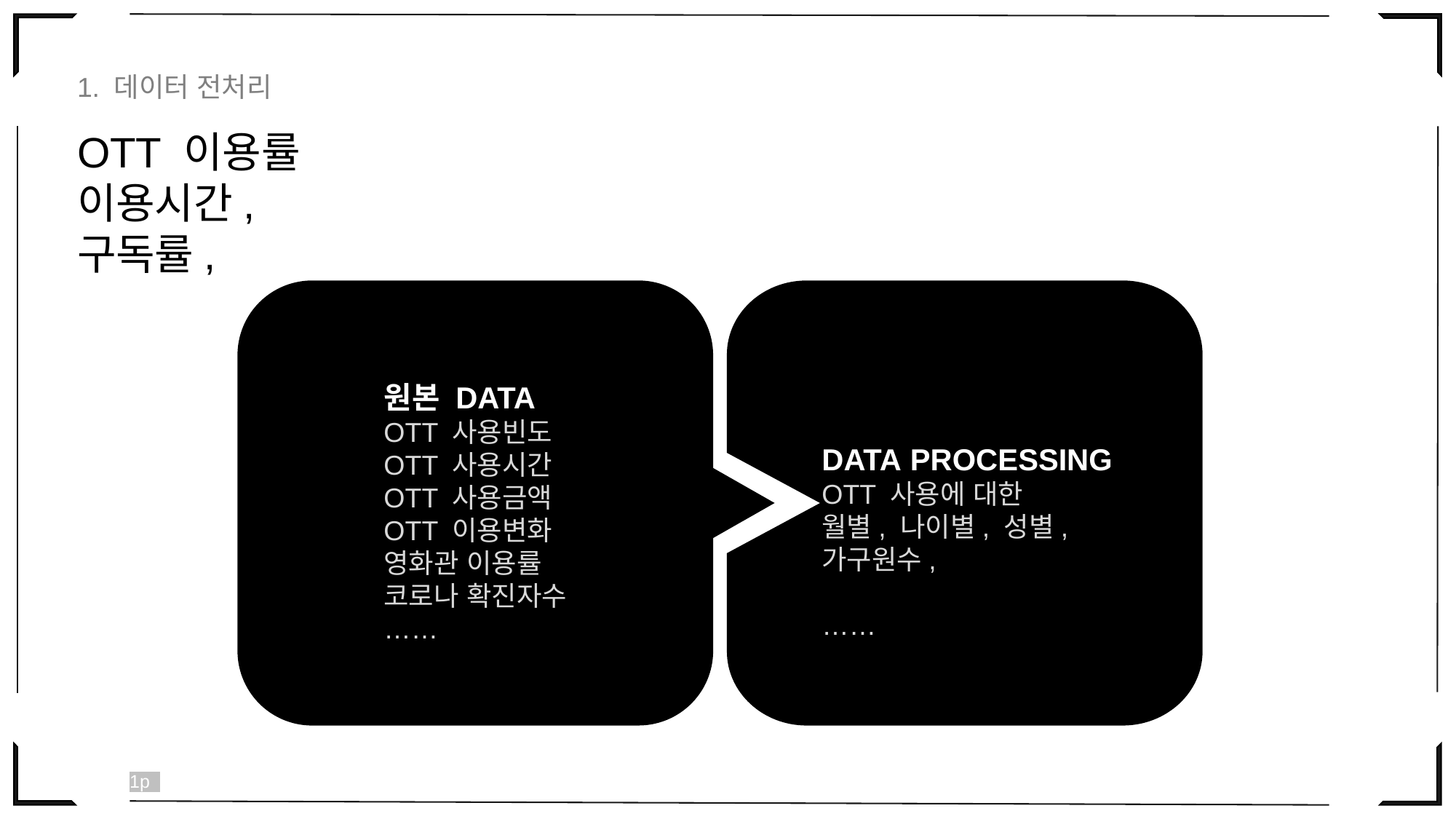

1. 데이터 전처리
OTT 이용률
이용시간, 구독률,

원본 DATA
OTT 사용빈도
OTT 사용시간
OTT 사용금액
OTT 이용변화
영화관 이용률
코로나 확진자수
……

DATA PROCESSING
OTT 사용에 대한
월별, 나이별, 성별, 가구원수,

……

1p